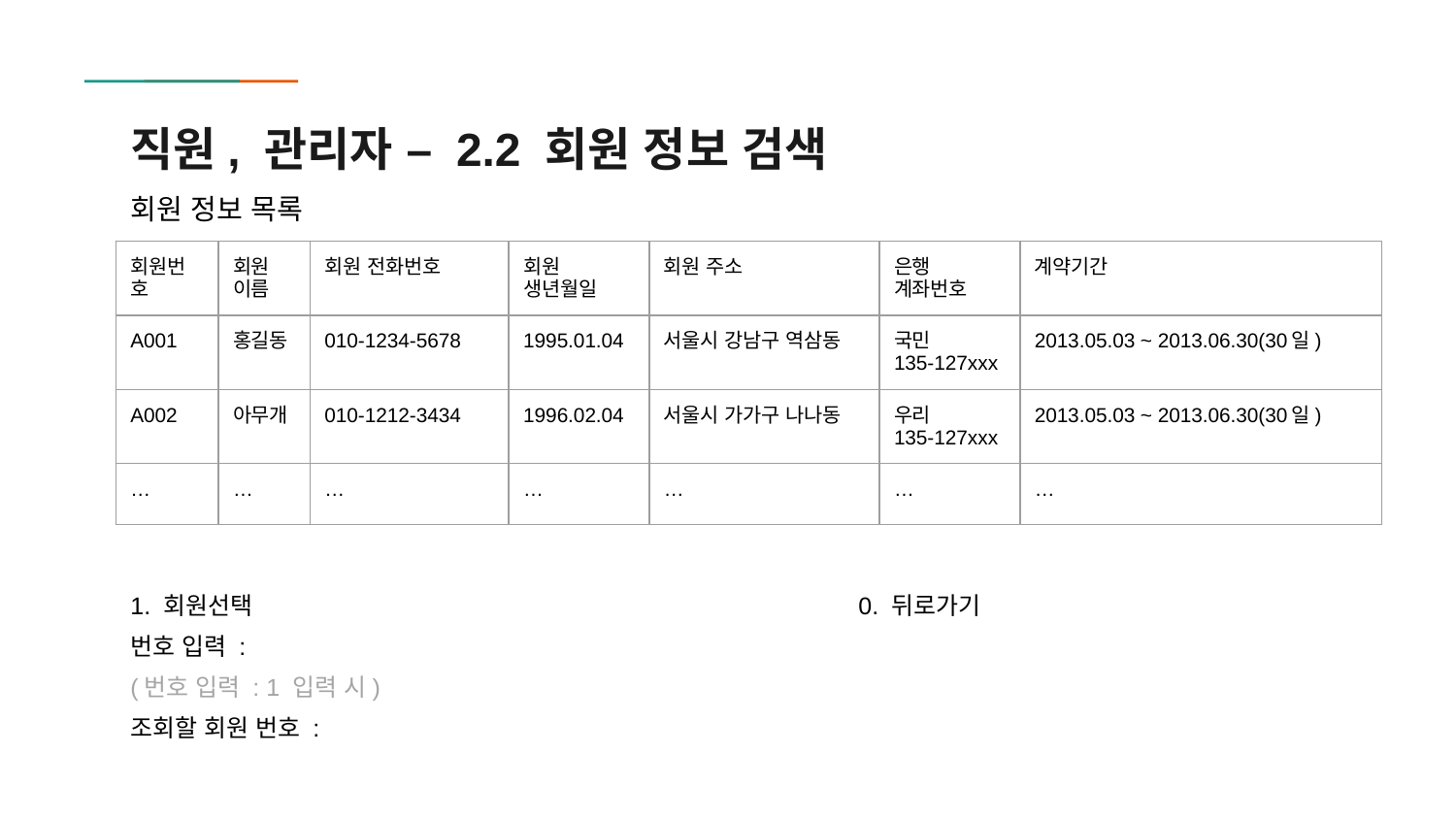

# 직원, 관리자 – 2.2 회원 정보 검색
회원 정보 목록
| 회원번호 | 회원 이름 | 회원 전화번호 | 회원 생년월일 | 회원 주소 | 은행 계좌번호 | 계약기간 |
| --- | --- | --- | --- | --- | --- | --- |
| A001 | 홍길동 | 010-1234-5678 | 1995.01.04 | 서울시 강남구 역삼동 | 국민 135-127xxx | 2013.05.03 ~ 2013.06.30(30일) |
| A002 | 아무개 | 010-1212-3434 | 1996.02.04 | 서울시 가가구 나나동 | 우리 135-127xxx | 2013.05.03 ~ 2013.06.30(30일) |
| … | … | … | … | … | … | … |
1. 회원선택 					0. 뒤로가기
번호 입력 :
(번호 입력 : 1 입력 시)
조회할 회원 번호 :